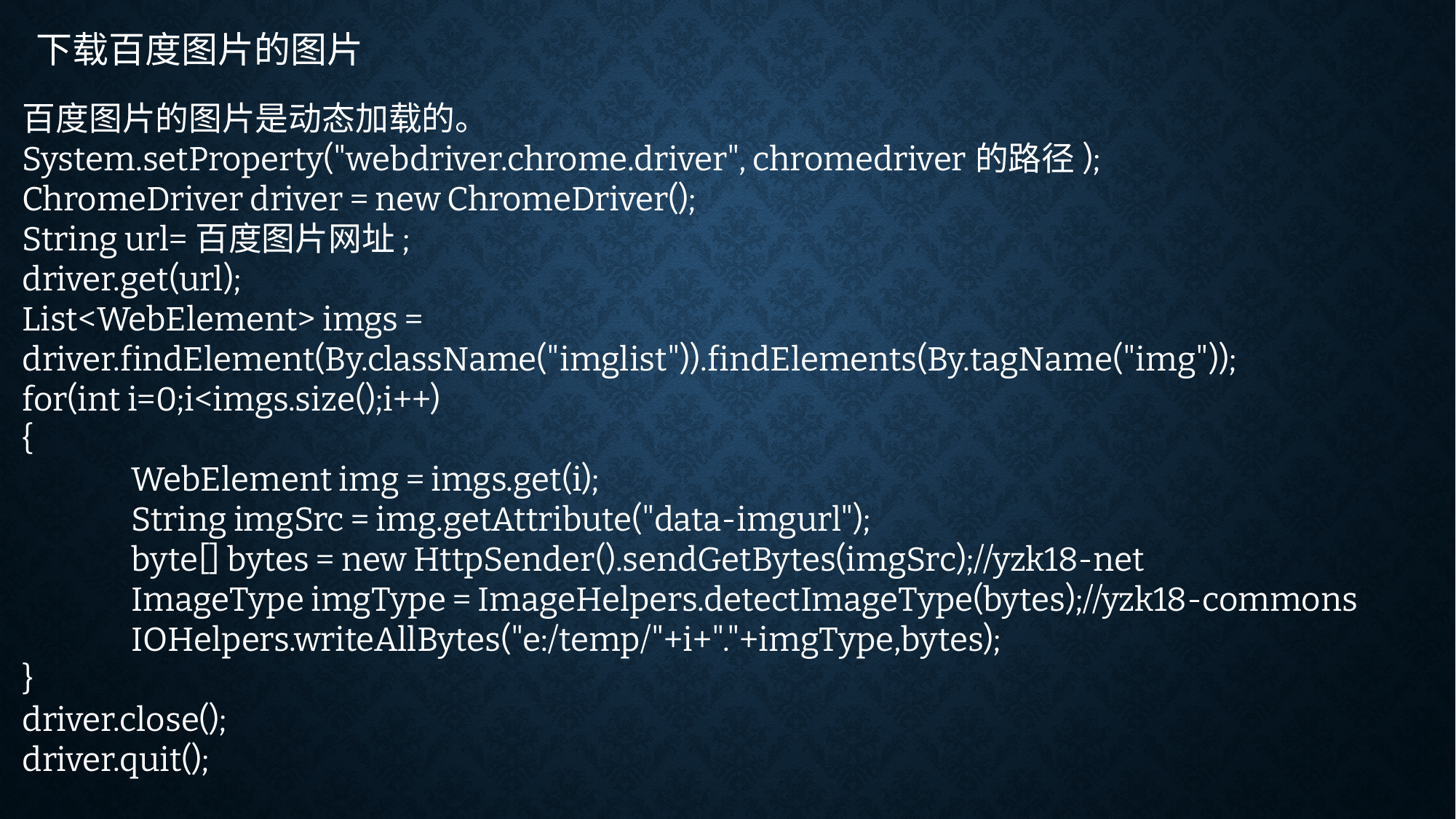

下载百度图片的图片
百度图片的图片是动态加载的。
System.setProperty("webdriver.chrome.driver", chromedriver的路径);
ChromeDriver driver = new ChromeDriver();
String url=百度图片网址;
driver.get(url);
List<WebElement> imgs = driver.findElement(By.className("imglist")).findElements(By.tagName("img"));
for(int i=0;i<imgs.size();i++)
{
	WebElement img = imgs.get(i);
	String imgSrc = img.getAttribute("data-imgurl");
	byte[] bytes = new HttpSender().sendGetBytes(imgSrc);//yzk18-net
	ImageType imgType = ImageHelpers.detectImageType(bytes);//yzk18-commons
	IOHelpers.writeAllBytes("e:/temp/"+i+"."+imgType,bytes);
}
driver.close();
driver.quit();